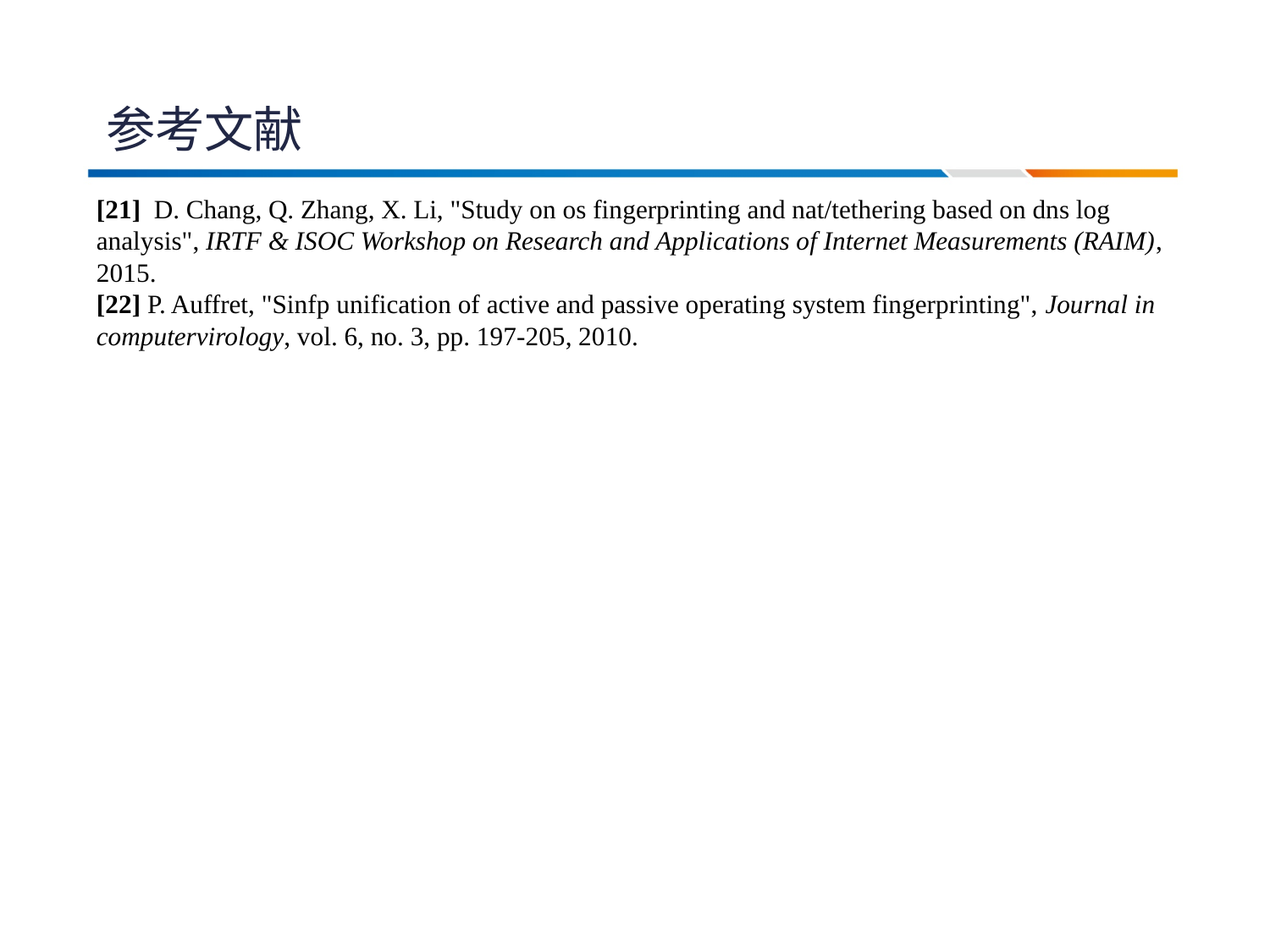

# 参考文献
[21]  D. Chang, Q. Zhang, X. Li, "Study on os fingerprinting and nat/tethering based on dns log analysis", IRTF & ISOC Workshop on Research and Applications of Internet Measurements (RAIM), 2015.
[22] P. Auffret, "Sinfp unification of active and passive operating system fingerprinting", Journal in computervirology, vol. 6, no. 3, pp. 197-205, 2010.